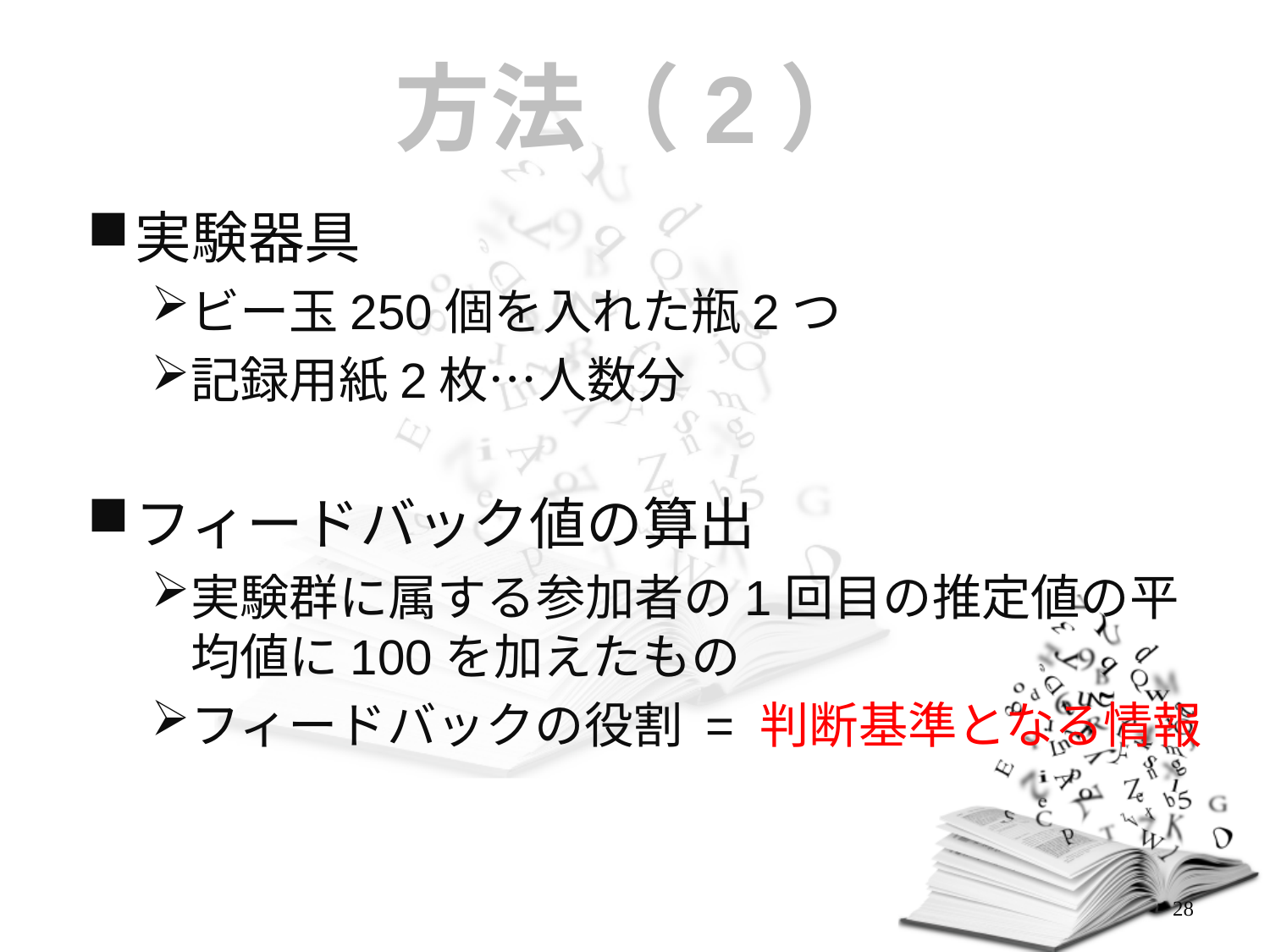

方法（2）
実験器具
ビー玉250個を入れた瓶2つ
記録用紙2枚…人数分

フィードバック値の算出
実験群に属する参加者の1回目の推定値の平均値に100を加えたもの
フィードバックの役割 = 判断基準となる情報
28